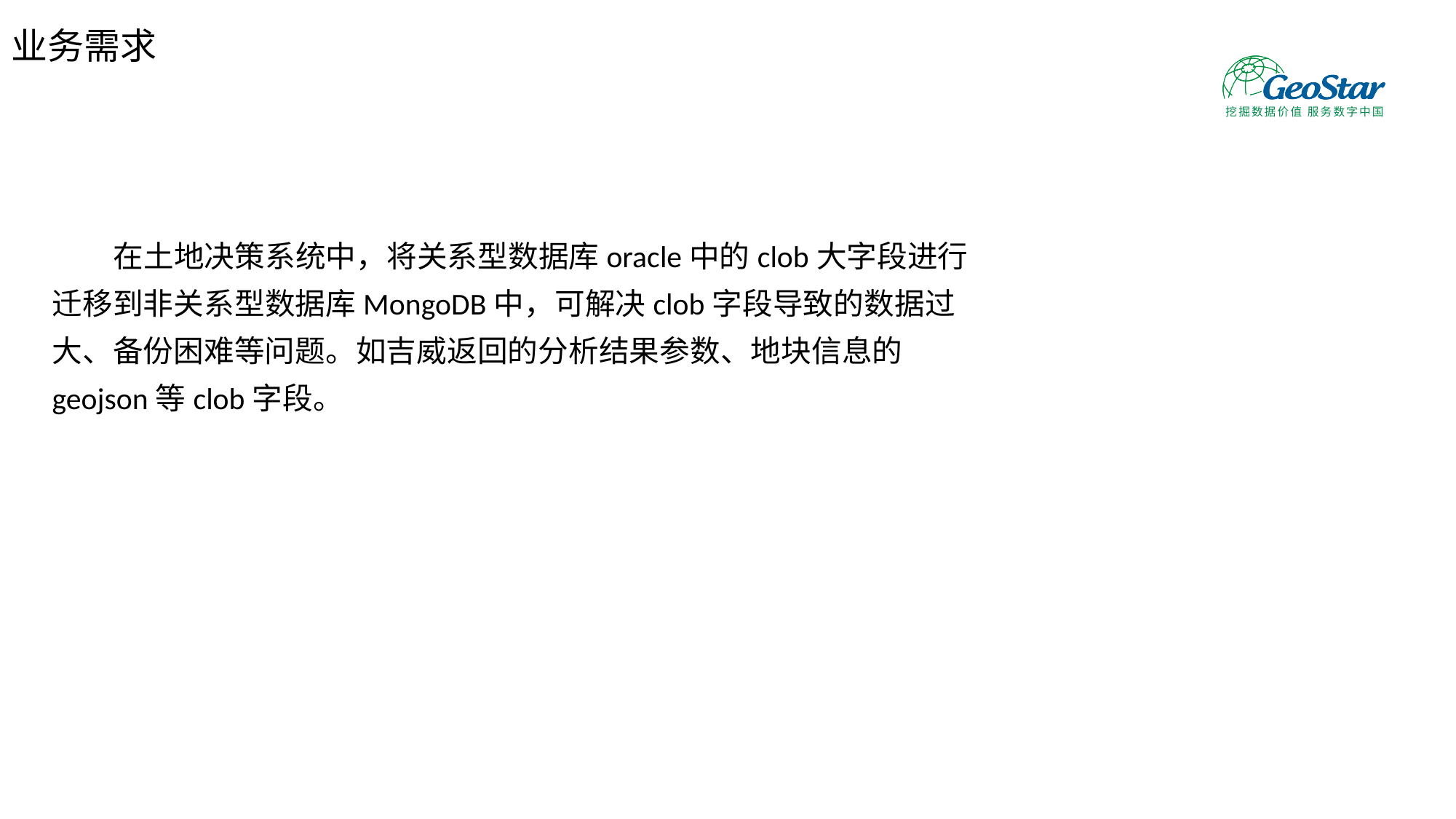

业务需求
        在土地决策系统中，将关系型数据库oracle中的clob大字段进行迁移到非关系型数据库MongoDB中，可解决clob字段导致的数据过大、备份困难等问题。如吉威返回的分析结果参数、地块信息的geojson等clob字段。